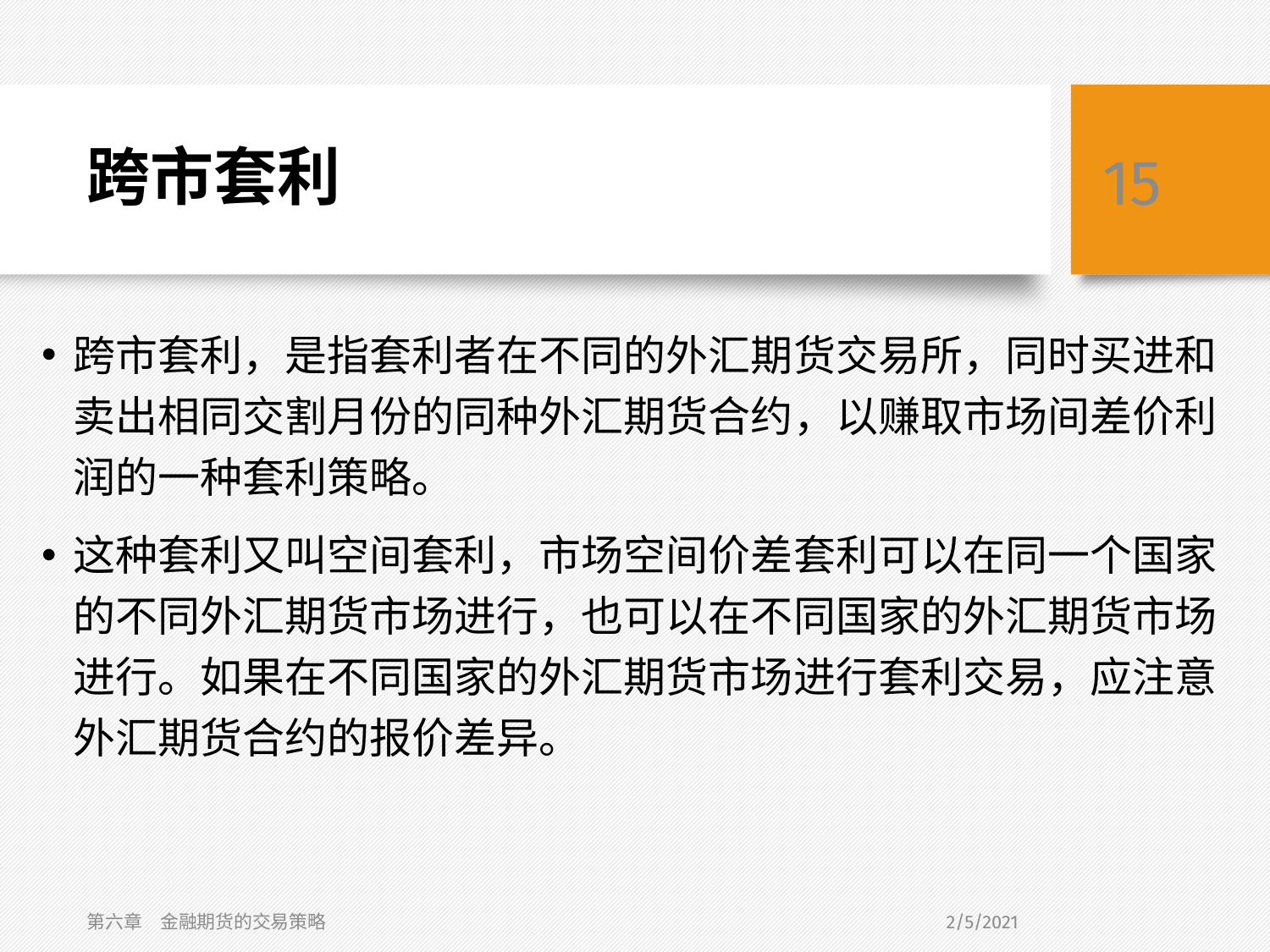

# 跨市套利
15
跨市套利，是指套利者在不同的外汇期货交易所，同时买进和卖出相同交割月份的同种外汇期货合约，以赚取市场间差价利润的一种套利策略。
这种套利又叫空间套利，市场空间价差套利可以在同一个国家的不同外汇期货市场进行，也可以在不同国家的外汇期货市场进行。如果在不同国家的外汇期货市场进行套利交易，应注意外汇期货合约的报价差异。

2/5/2021
第六章　金融期货的交易策略